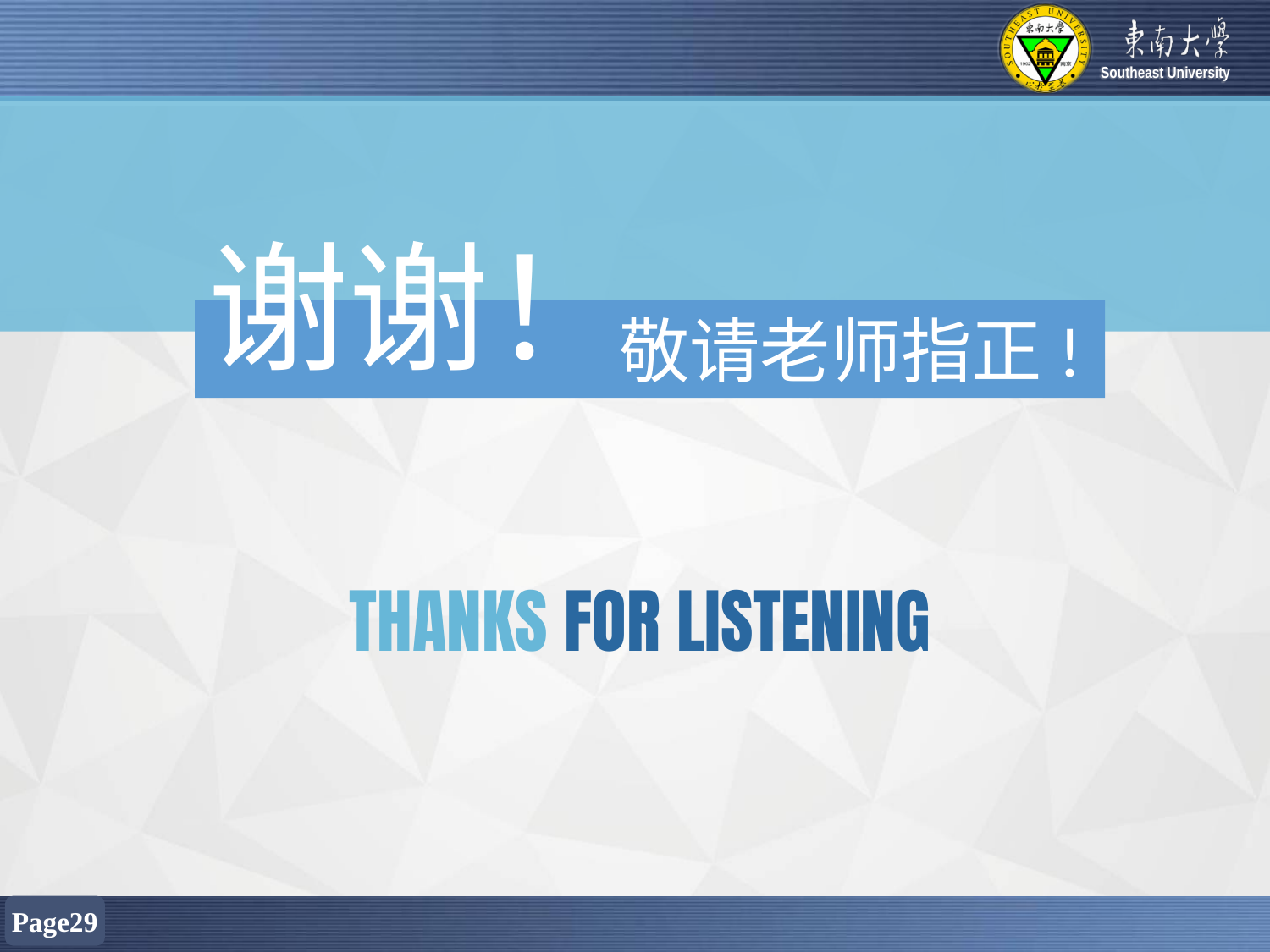

#

谢谢！

敬请老师指正!
THANKS FOR LISTENING
Page29